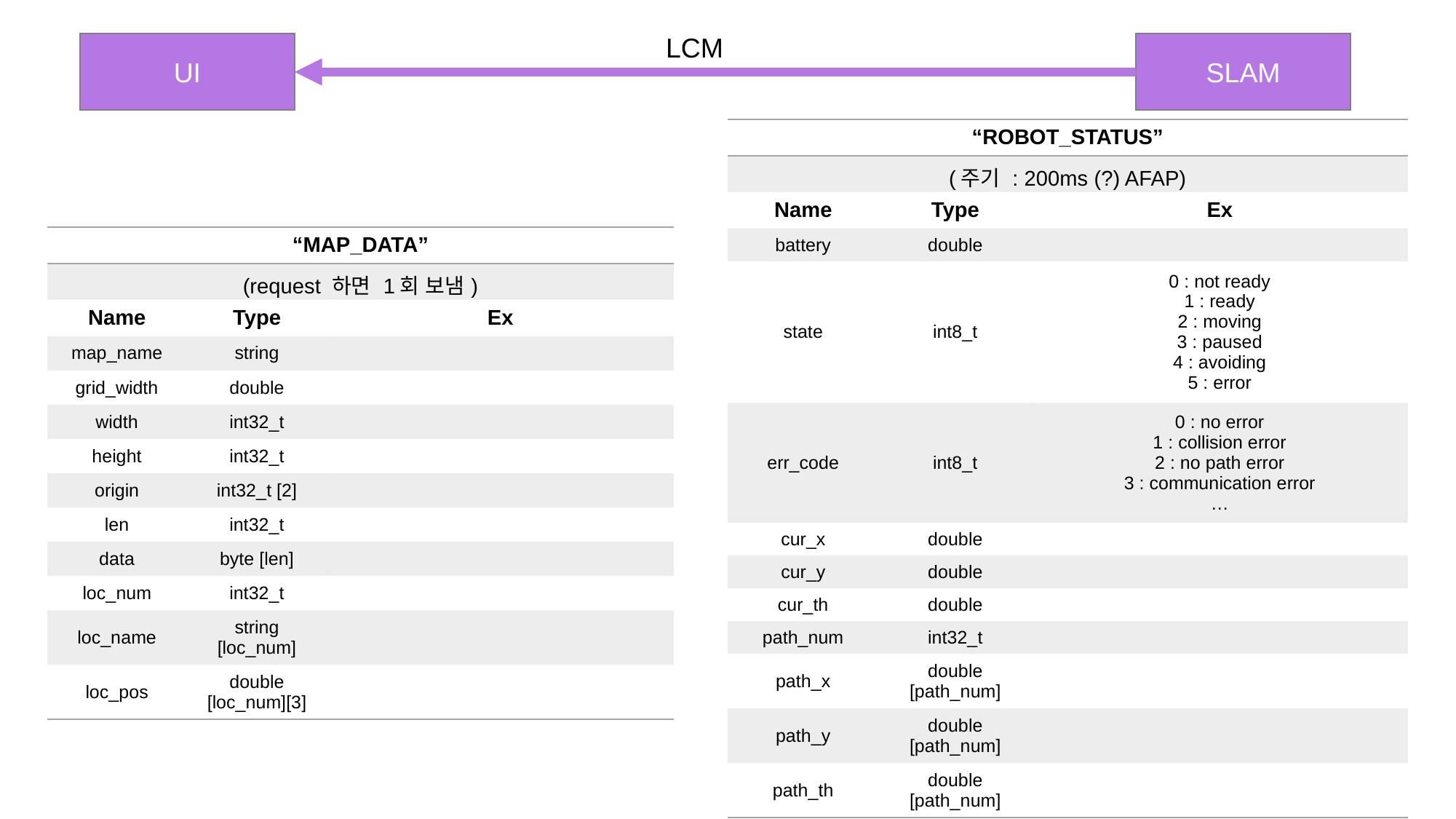

LCM
UI
SLAM
| “ROBOT\_STATUS” |  |  |
| --- | --- | --- |
| (주기 : 200ms (?) AFAP) |  |  |
| Name | Type | Ex |
| battery | double |  |
| state | int8\_t | 0 : not ready 1 : ready 2 : moving 3 : paused 4 : avoiding 5 : error |
| err\_code | int8\_t | 0 : no error 1 : collision error 2 : no path error 3 : communication error … |
| cur\_x | double |  |
| cur\_y | double |  |
| cur\_th | double |  |
| path\_num | int32\_t |  |
| path\_x | double [path\_num] |  |
| path\_y | double [path\_num] |  |
| path\_th | double [path\_num] |  |
| “MAP\_DATA” |  |  |
| --- | --- | --- |
| (request 하면 1회 보냄) |  |  |
| Name | Type | Ex |
| map\_name | string |  |
| grid\_width | double |  |
| width | int32\_t |  |
| height | int32\_t |  |
| origin | int32\_t [2] |  |
| len | int32\_t |  |
| data | byte [len] |  |
| loc\_num | int32\_t |  |
| loc\_name | string [loc\_num] |  |
| loc\_pos | double [loc\_num][3] |  |